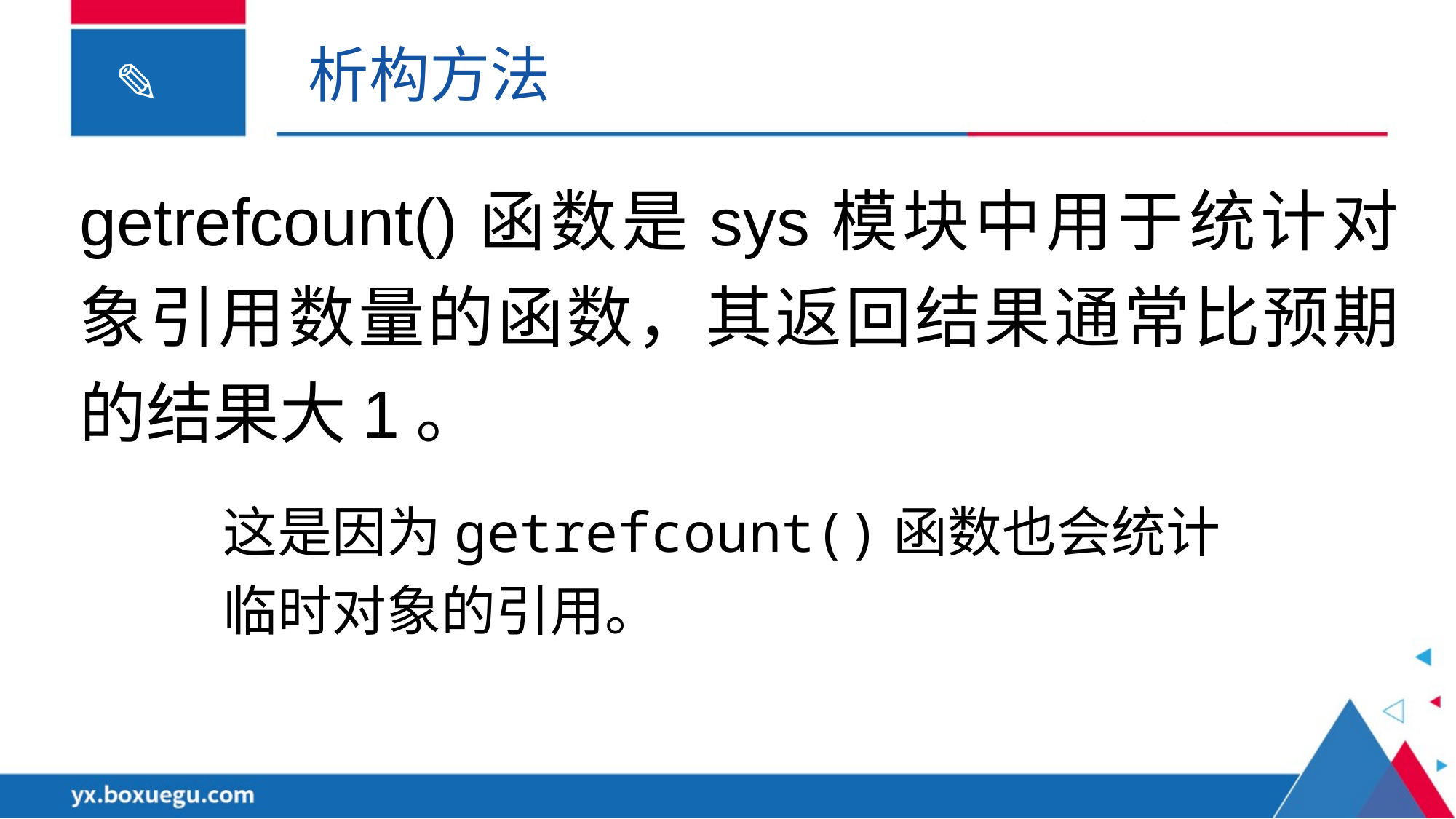

析构方法
getrefcount()函数是sys模块中用于统计对象引用数量的函数，其返回结果通常比预期的结果大1。
这是因为getrefcount()函数也会统计临时对象的引用。